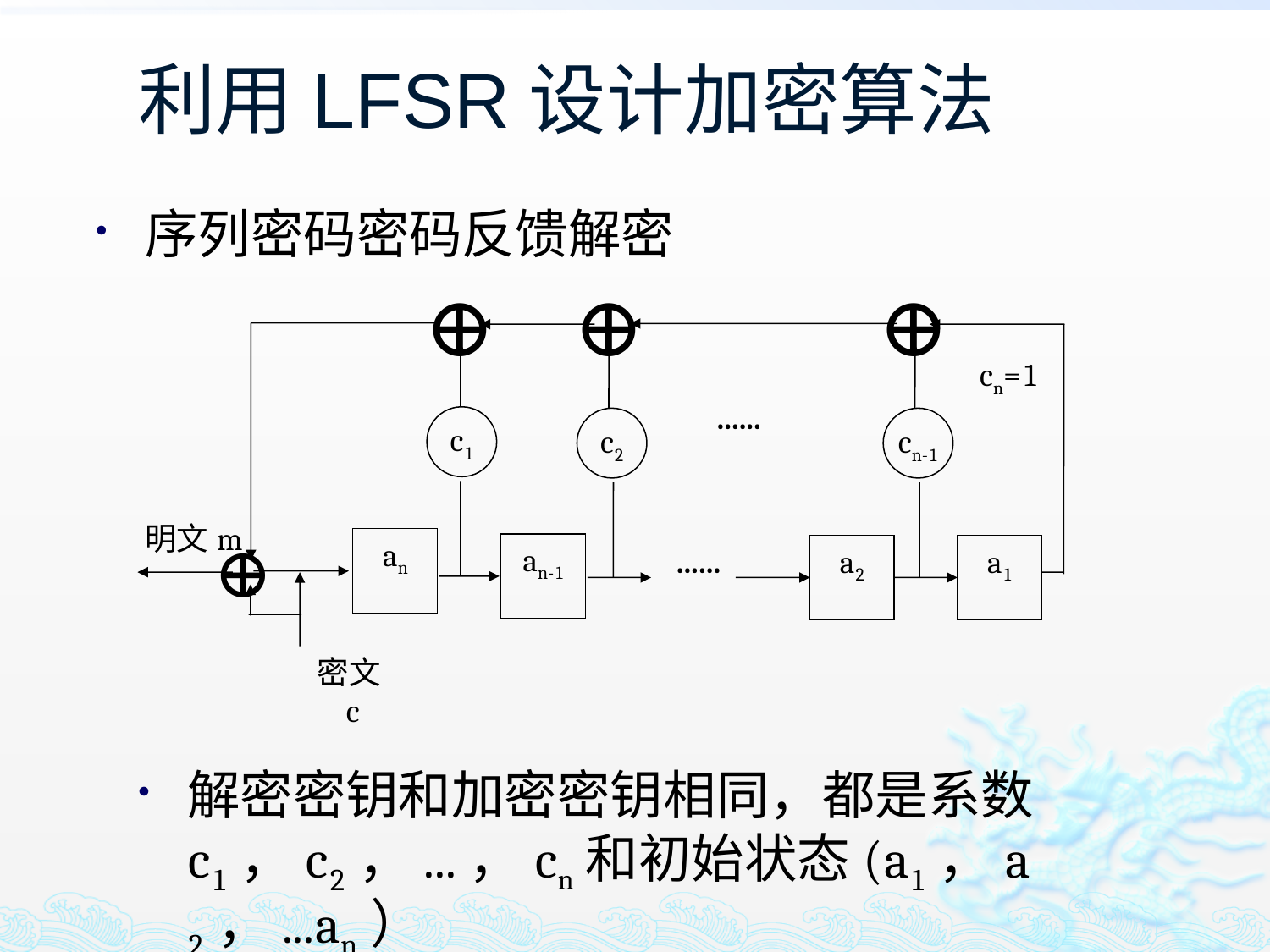

#
利用LFSR设计加密算法
序列密码密码反馈解密
⊕
⊕
⊕

cn=1
......
c1
c2
cn-1

明文m
⊕
an
an-1
......
a2
a1

密文c
解密密钥和加密密钥相同，都是系数c1，c2，...，cn和初始状态(a1，a2，...an）